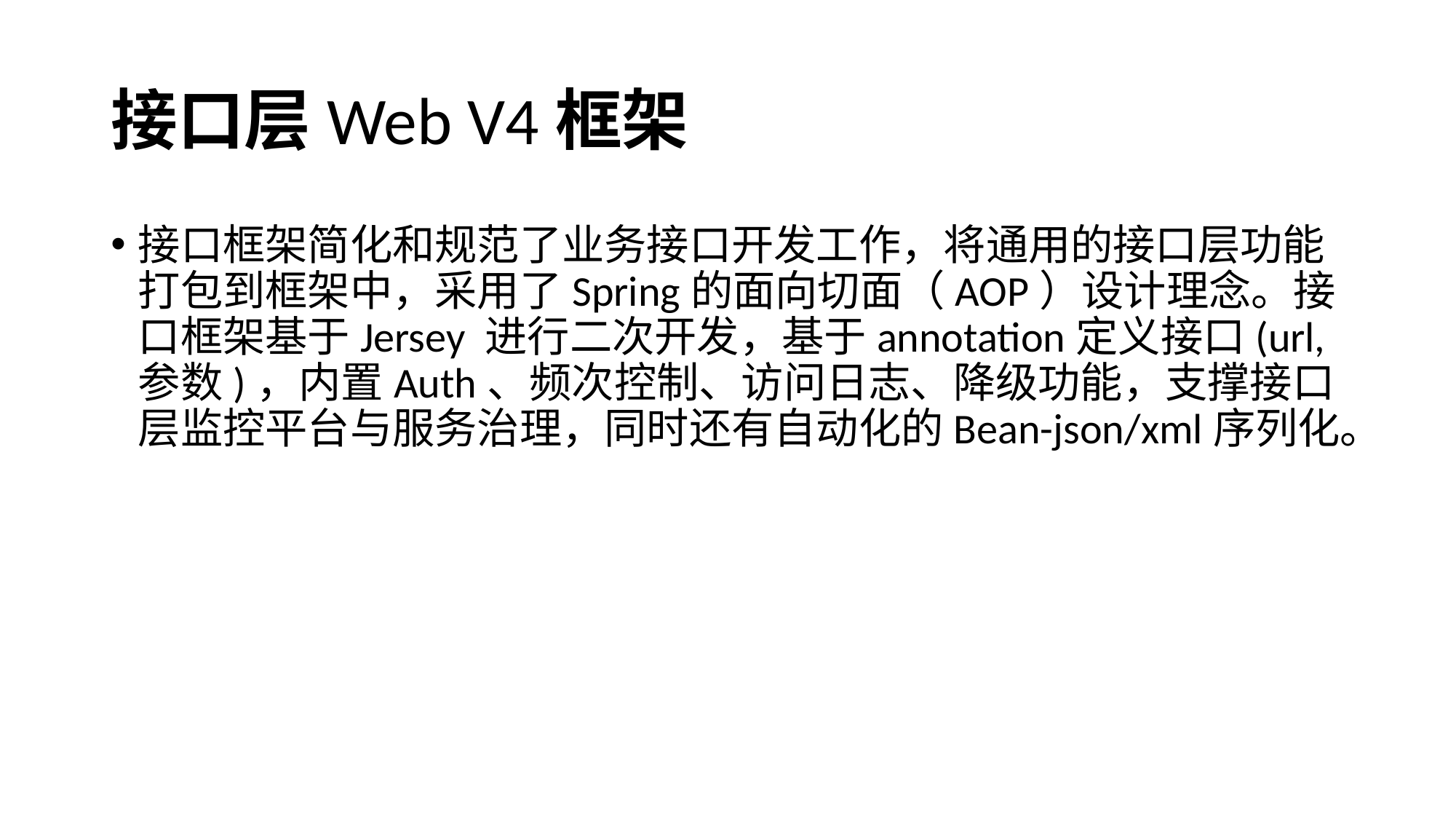

# 接口层Web V4框架
接口框架简化和规范了业务接口开发工作，将通用的接口层功能打包到框架中，采用了Spring的面向切面（AOP）设计理念。接口框架基于Jersey 进行二次开发，基于annotation定义接口(url, 参数)，内置Auth、频次控制、访问日志、降级功能，支撑接口层监控平台与服务治理，同时还有自动化的Bean-json/xml序列化。